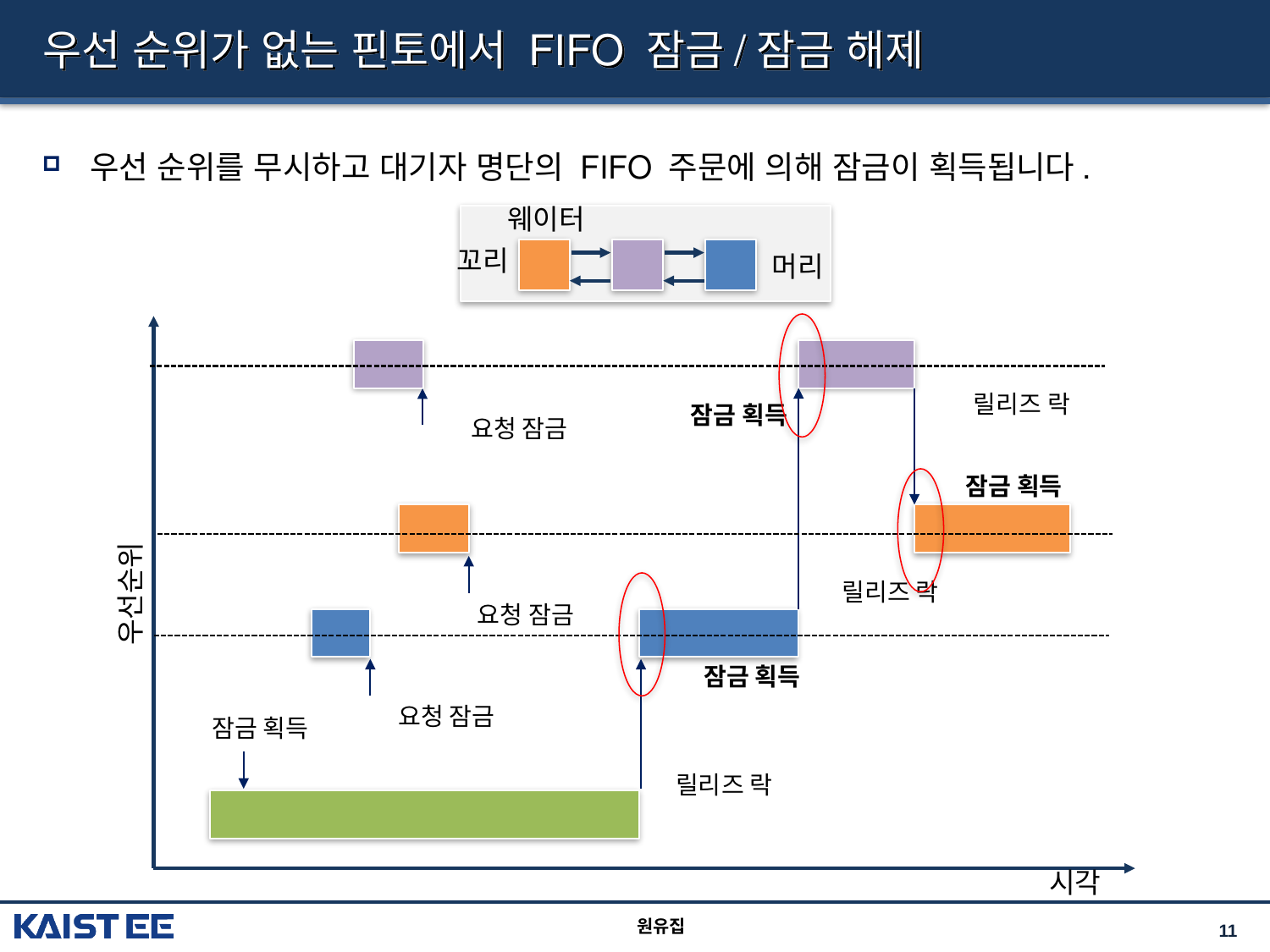

# 우선 순위가 없는 핀토에서 FIFO 잠금/잠금 해제
우선 순위를 무시하고 대기자 명단의 FIFO 주문에 의해 잠금이 획득됩니다.
웨이터

꼬리

머리

릴리즈 락
잠금 획득
요청 잠금
잠금 획득

우선순위
릴리즈 락

요청 잠금

잠금 획득
요청 잠금
잠금 획득
릴리즈 락

시각
원유집
11